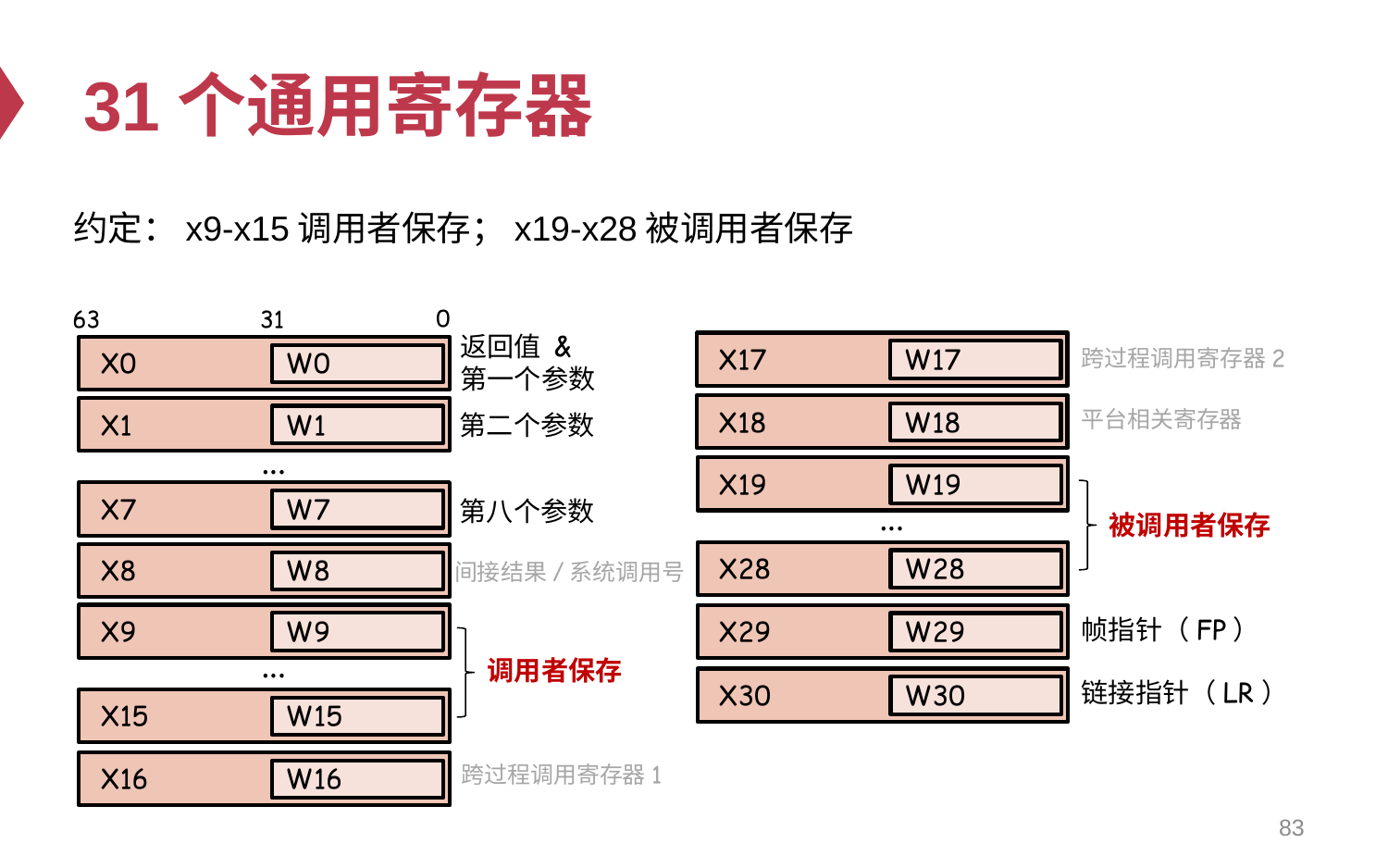

# 31个通用寄存器
约定：x9-x15调用者保存；x19-x28被调用者保存
0
63
31
返回值 &
第一个参数

X17
W17

跨过程调用寄存器2
X0
W0

X18
W18
平台相关寄存器
X1
W1
第二个参数

…

X19
W19

…
X7
W7
第八个参数

被调用者保存

X28
W28
X8
W8

间接结果/系统调用号

帧指针（FP）
X9
W9
X29
W29

…
调用者保存

链接指针（LR）
X30
W30

X15
W15

跨过程调用寄存器1
X16
W16

83